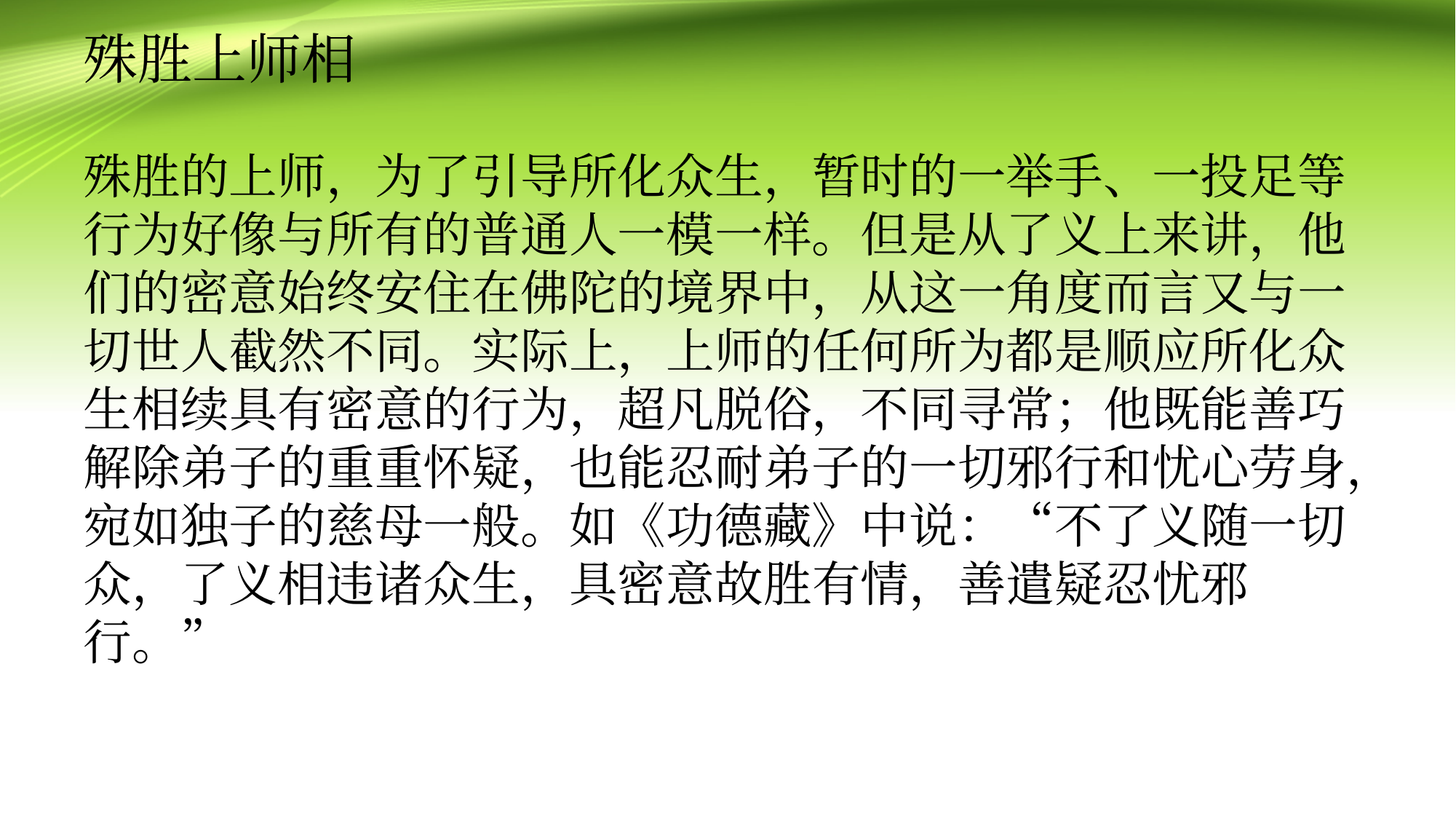

# 殊胜上师相
殊胜的上师，为了引导所化众生，暂时的一举手、一投足等行为好像与所有的普通人一模一样。但是从了义上来讲，他们的密意始终安住在佛陀的境界中，从这一角度而言又与一切世人截然不同。实际上，上师的任何所为都是顺应所化众生相续具有密意的行为，超凡脱俗，不同寻常；他既能善巧解除弟子的重重怀疑，也能忍耐弟子的一切邪行和忧心劳身，宛如独子的慈母一般。如《功德藏》中说：“不了义随一切众，了义相违诸众生，具密意故胜有情，善遣疑忍忧邪行。”